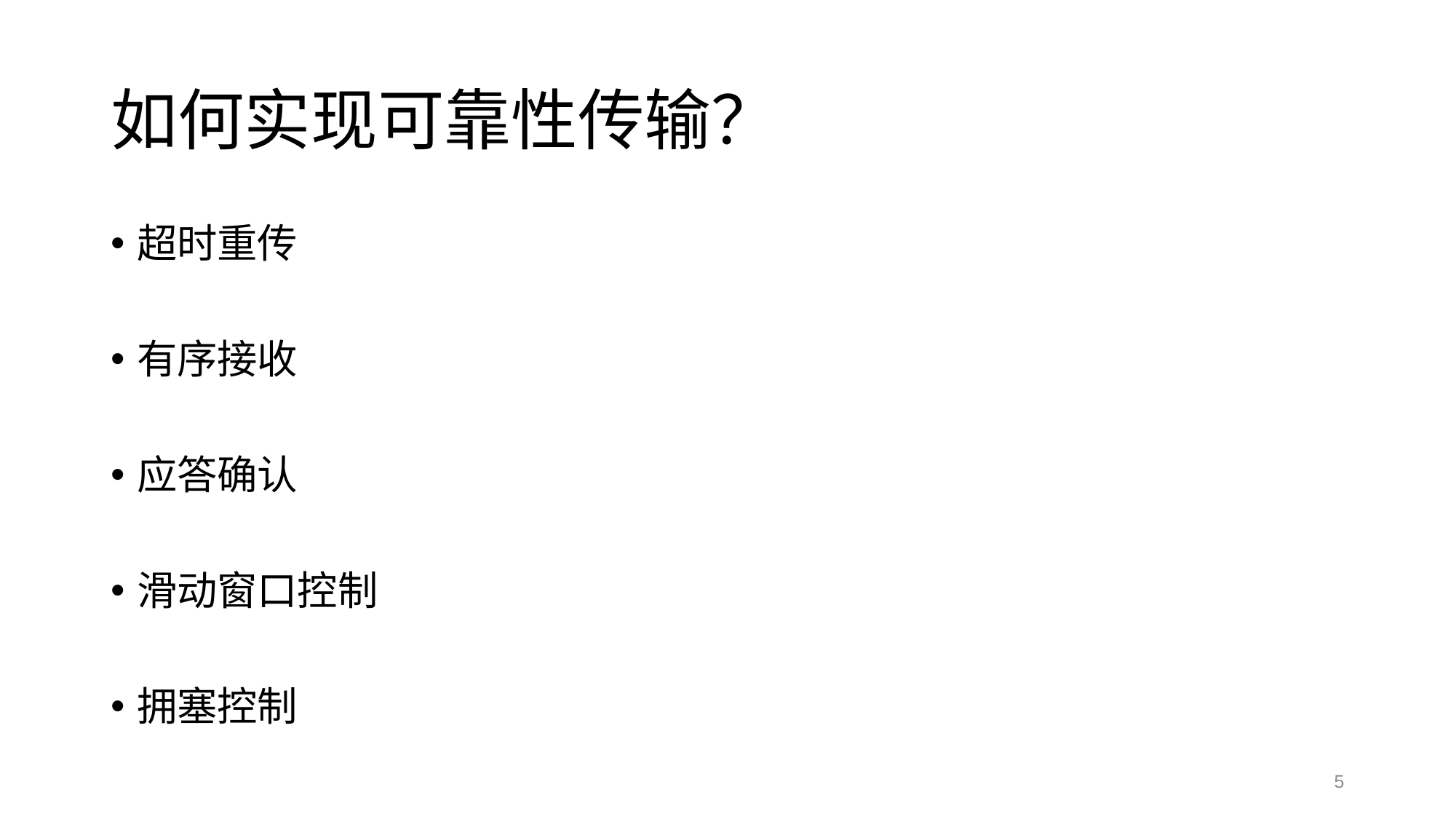

# 如何实现可靠性传输？
超时重传

有序接收

应答确认

滑动窗口控制

拥塞控制
5